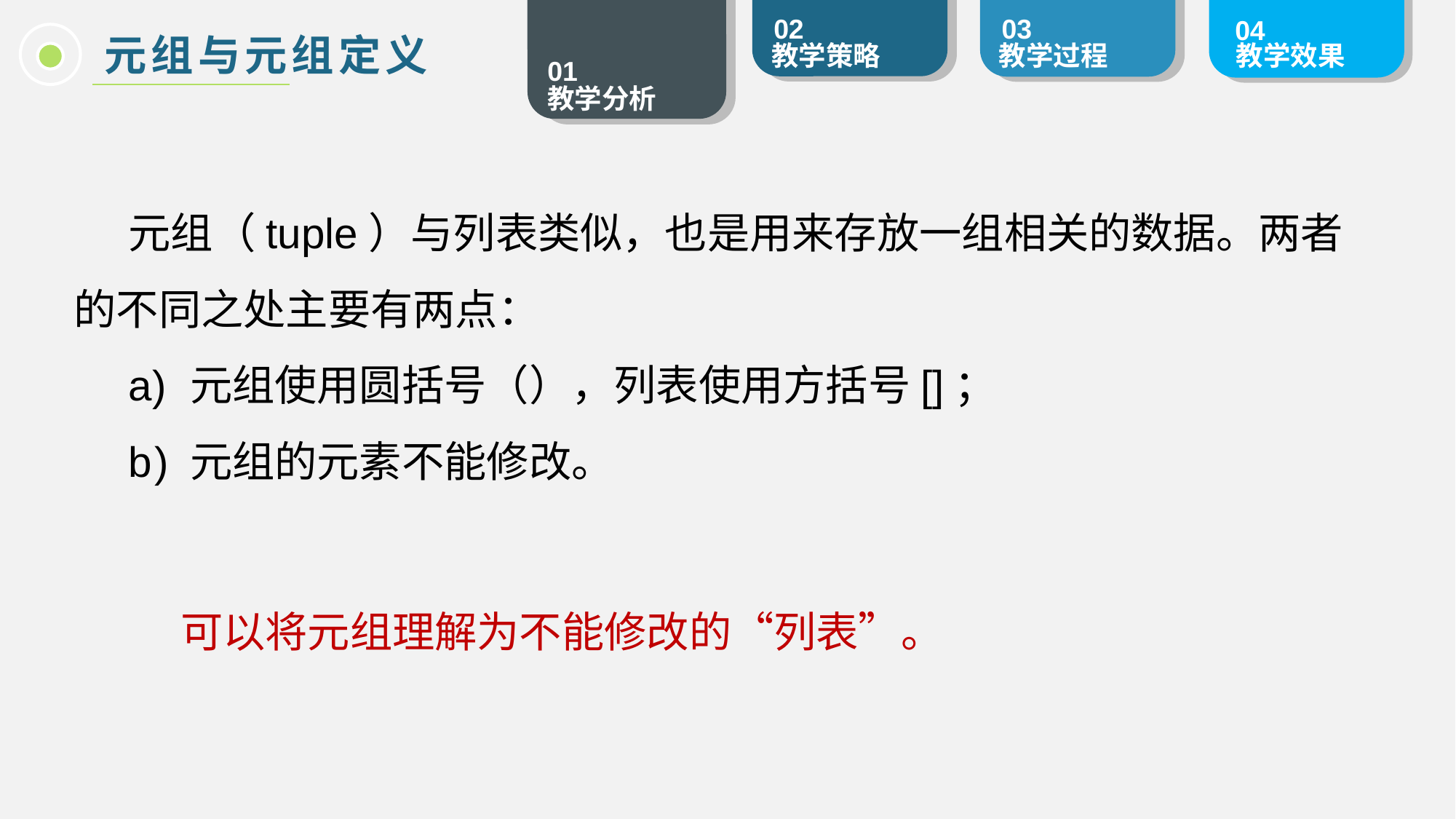

元组与元组定义

元组（tuple）与列表类似，也是用来存放一组相关的数据。两者的不同之处主要有两点：
元组使用圆括号（），列表使用方括号[]；
元组的元素不能修改。
可以将元组理解为不能修改的“列表”。